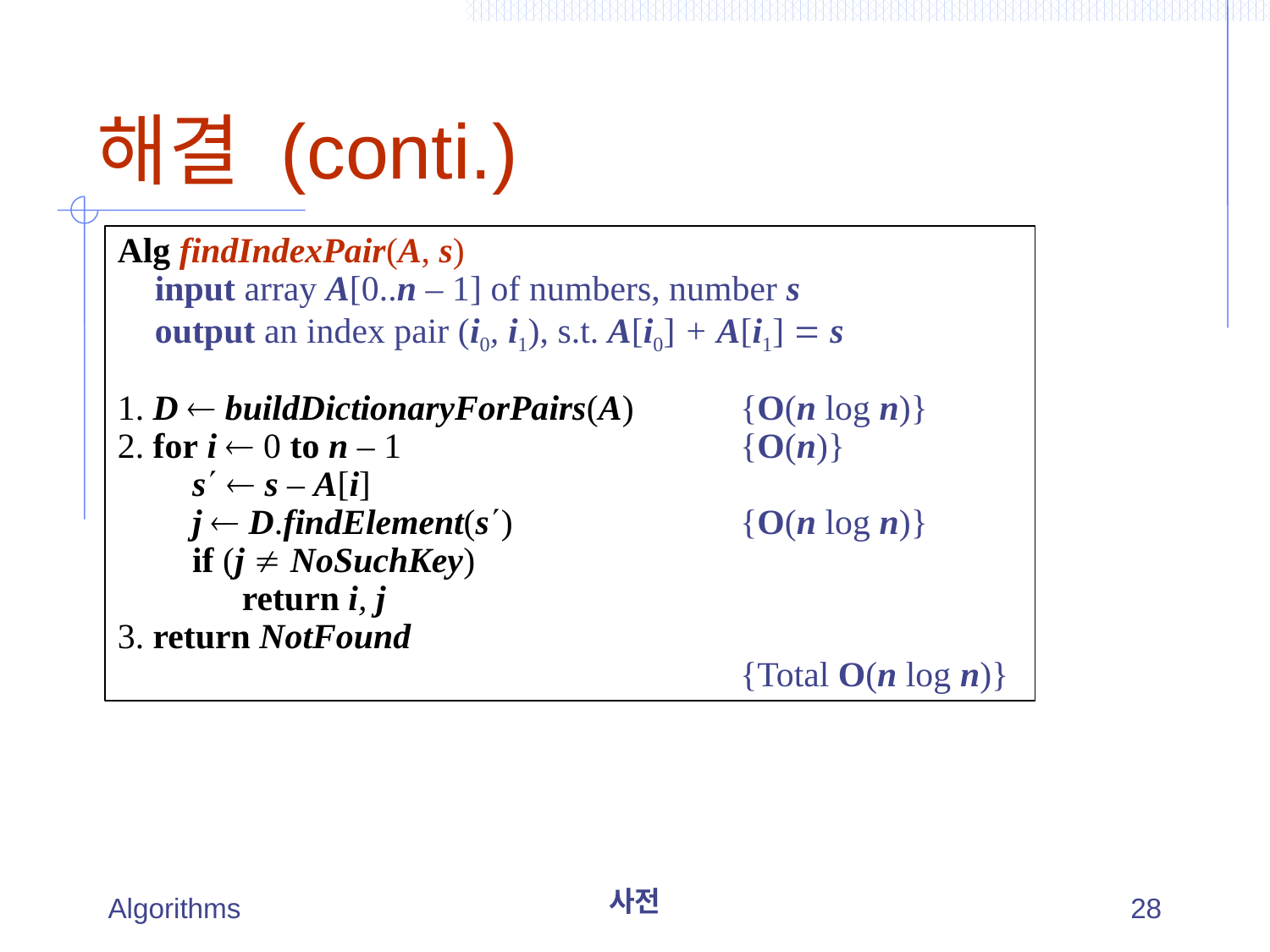

# 해결 (conti.)
Alg findIndexPair(A, s)
	input array A[0..n – 1] of numbers, number s
	output an index pair (i0, i1), s.t. A[i0] + A[i1] = s

1. D ← buildDictionaryForPairs(A) 		{O(n log n)}
2. for i ← 0 to n – 1							{O(n)}
		s′ ← s – A[i]
		j ← D.findElement(s′)					{O(n log n)}
		if (j ≠ NoSuchKey)
			return i, j
3. return NotFound
													{Total O(n log n)}
Algorithms
사전
28